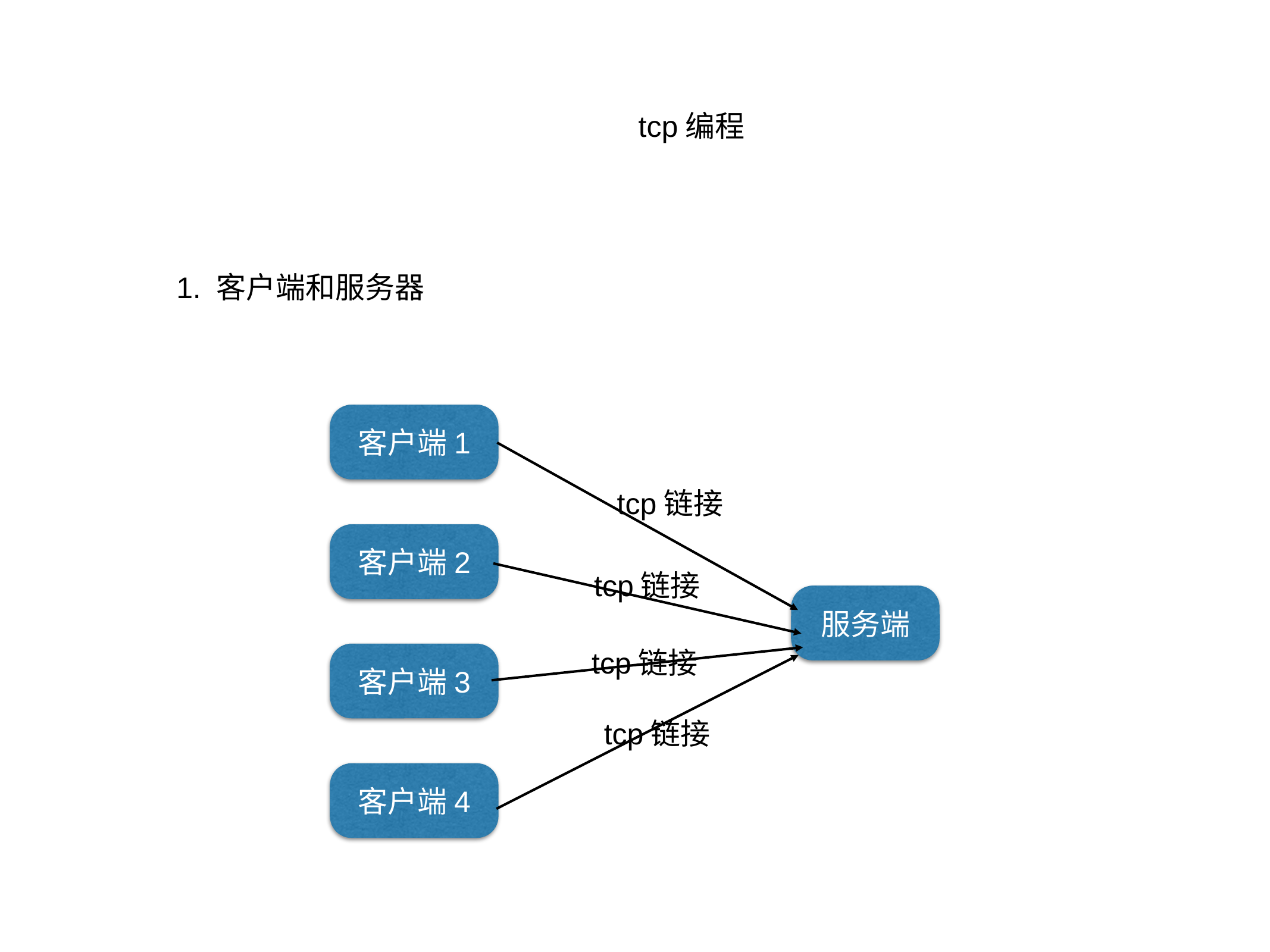

tcp编程
1. 客户端和服务器
客户端1

tcp链接
客户端2
tcp链接

服务端
tcp链接
客户端3

tcp链接
客户端4